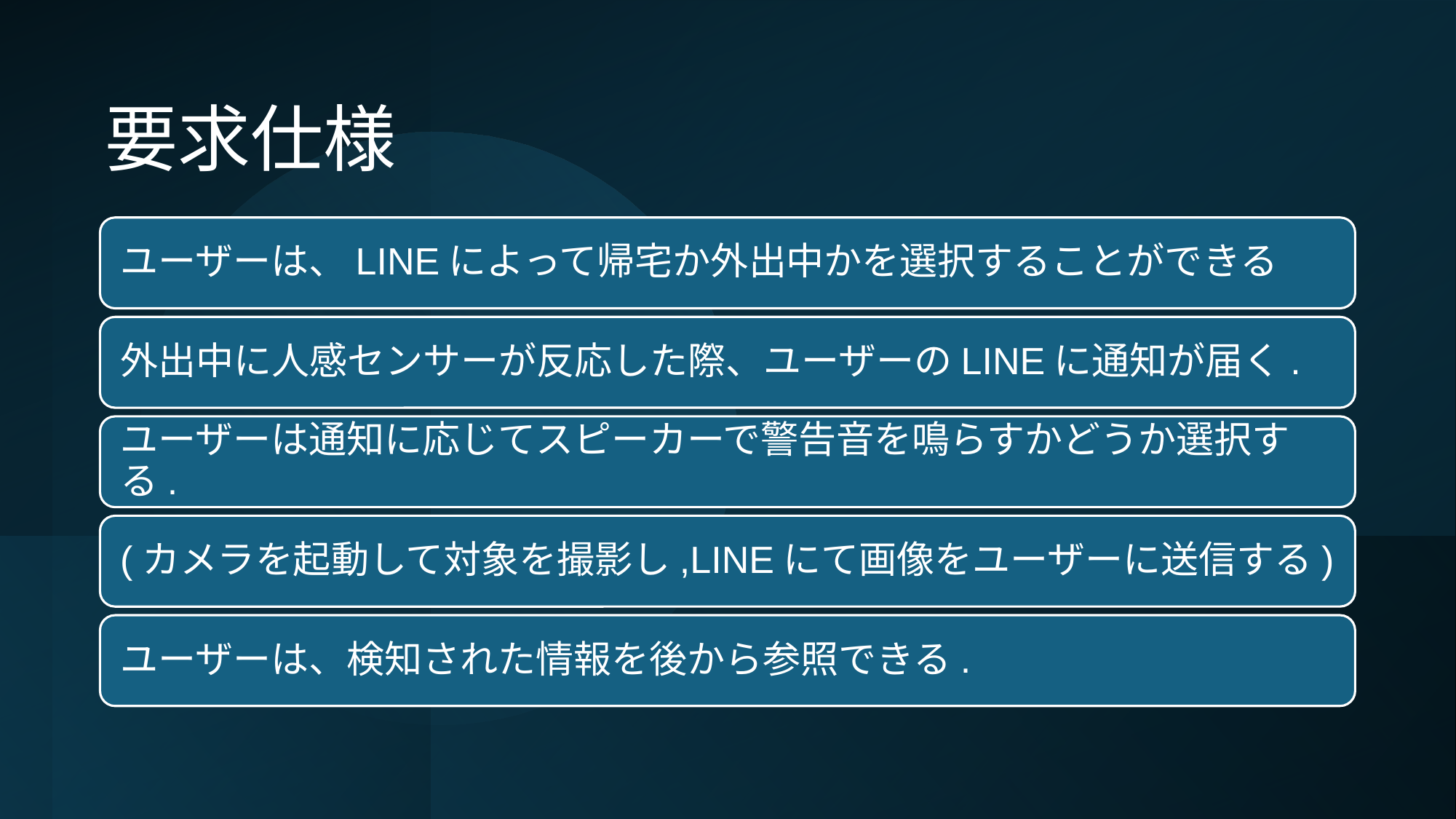

# 要求仕様

ユーザーは、LINEによって帰宅か外出中かを選択することができる
外出中に人感センサーが反応した際、ユーザーのLINEに通知が届く.
ユーザーは通知に応じてスピーカーで警告音を鳴らすかどうか選択する.
(カメラを起動して対象を撮影し,LINEにて画像をユーザーに送信する)
ユーザーは、検知された情報を後から参照できる.